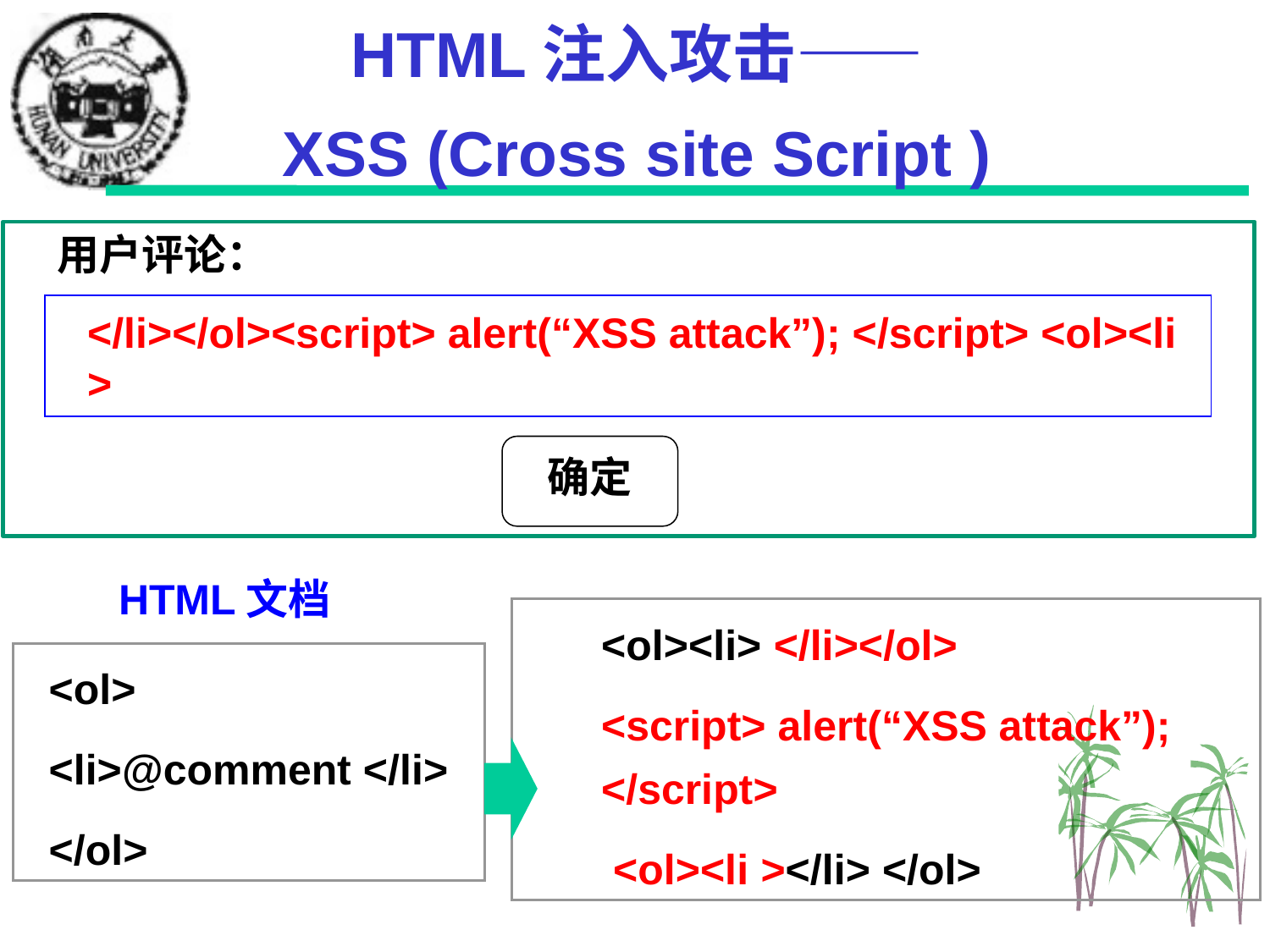

HTML注入攻击——
XSS (Cross site Script )

用户评论：

</li></ol><script> alert(“XSS attack”); </script> <ol><li >

确定
HTML文档
<ol><li> </li></ol>
<script> alert(“XSS attack”); </script>
 <ol><li ></li> </ol>
<ol>
<li>@comment </li>
</ol>